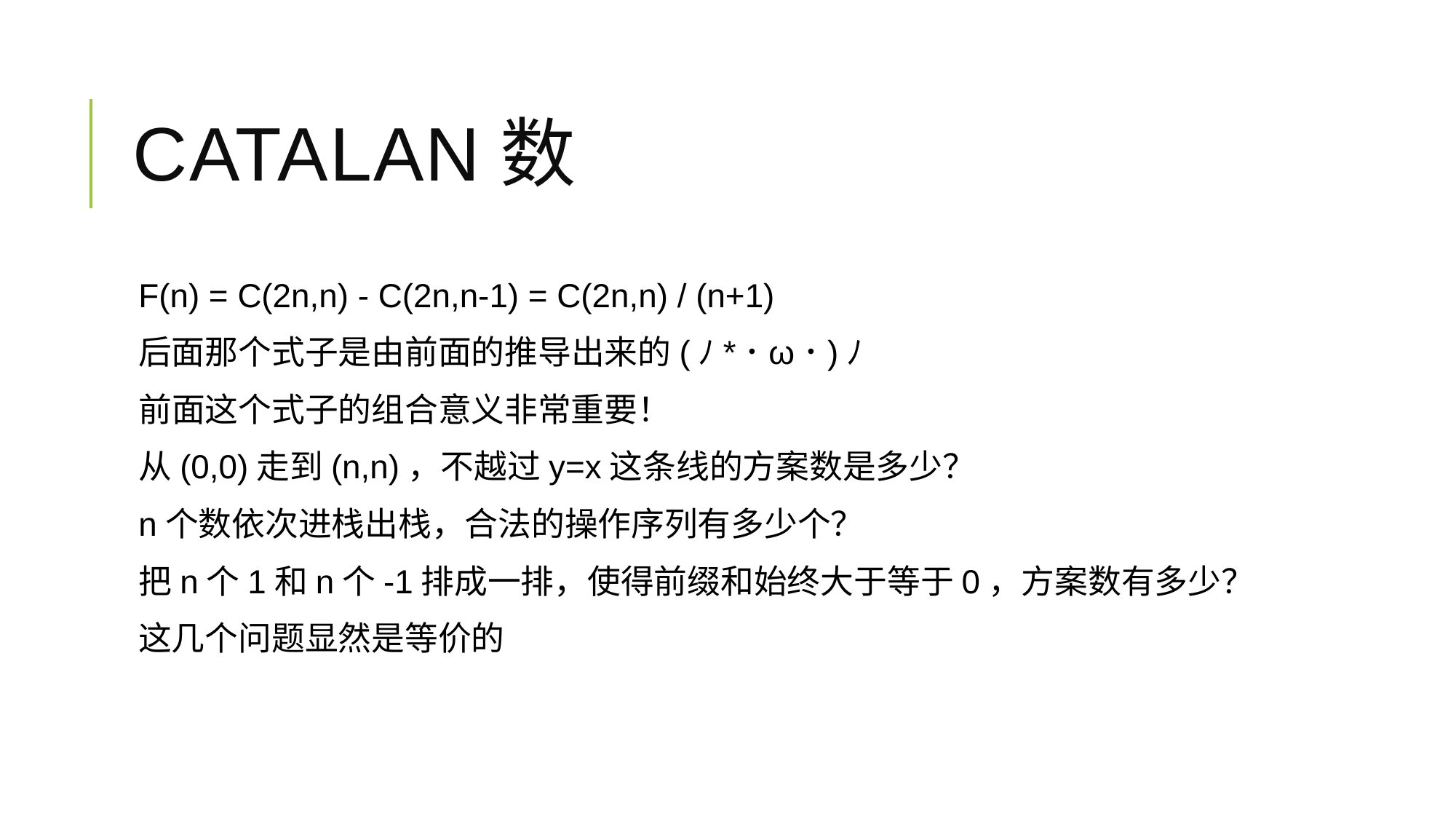

# catalan数
F(n) = C(2n,n) - C(2n,n-1) = C(2n,n) / (n+1)
后面那个式子是由前面的推导出来的(ﾉ*･ω･)ﾉ
前面这个式子的组合意义非常重要！
从(0,0)走到(n,n)，不越过y=x这条线的方案数是多少？
n个数依次进栈出栈，合法的操作序列有多少个？
把n个1和n个-1排成一排，使得前缀和始终大于等于0，方案数有多少？
这几个问题显然是等价的